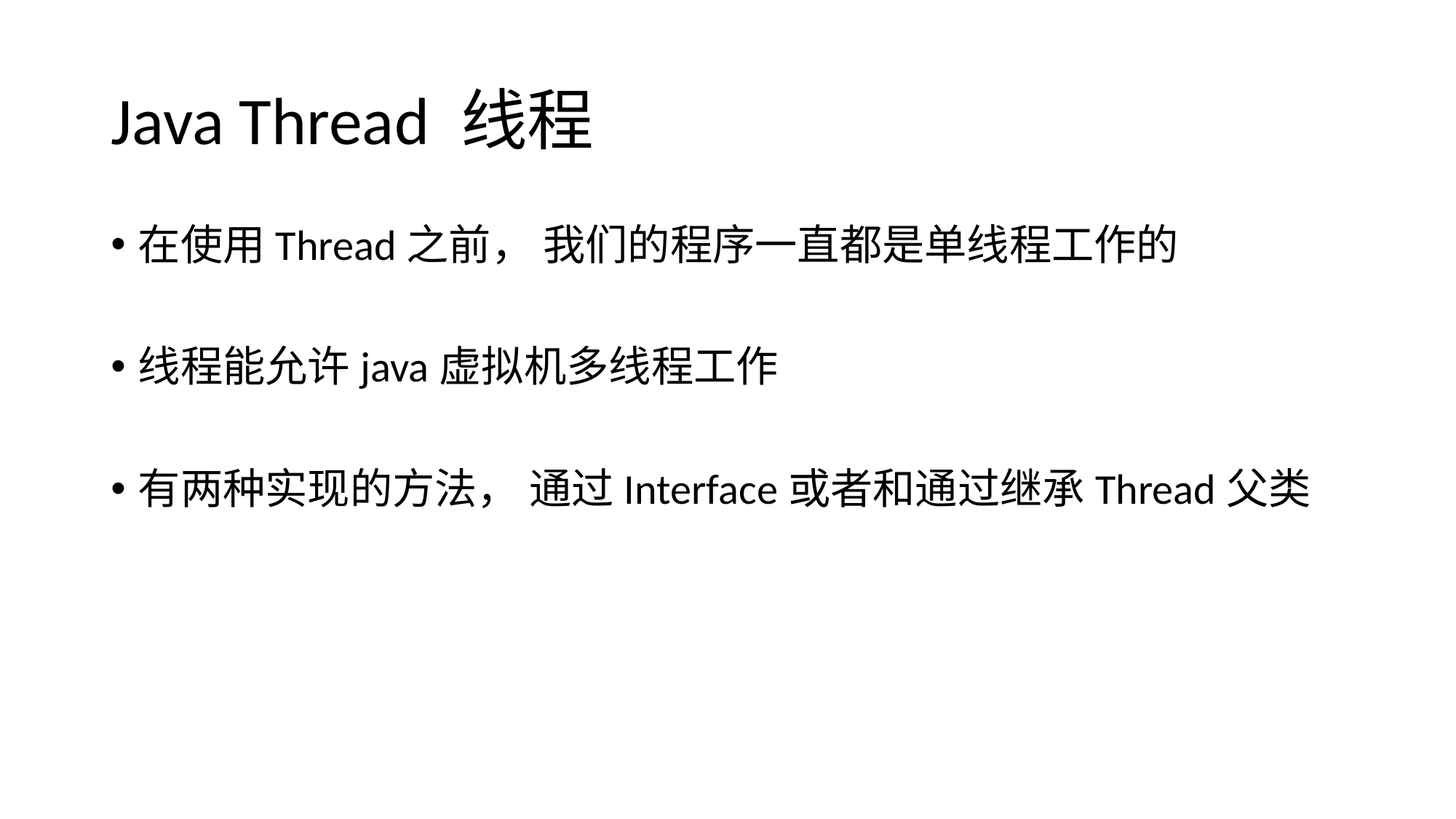

# Java Thread 线程
在使用Thread之前， 我们的程序一直都是单线程工作的

线程能允许java虚拟机多线程工作

有两种实现的方法， 通过Interface或者和通过继承Thread父类